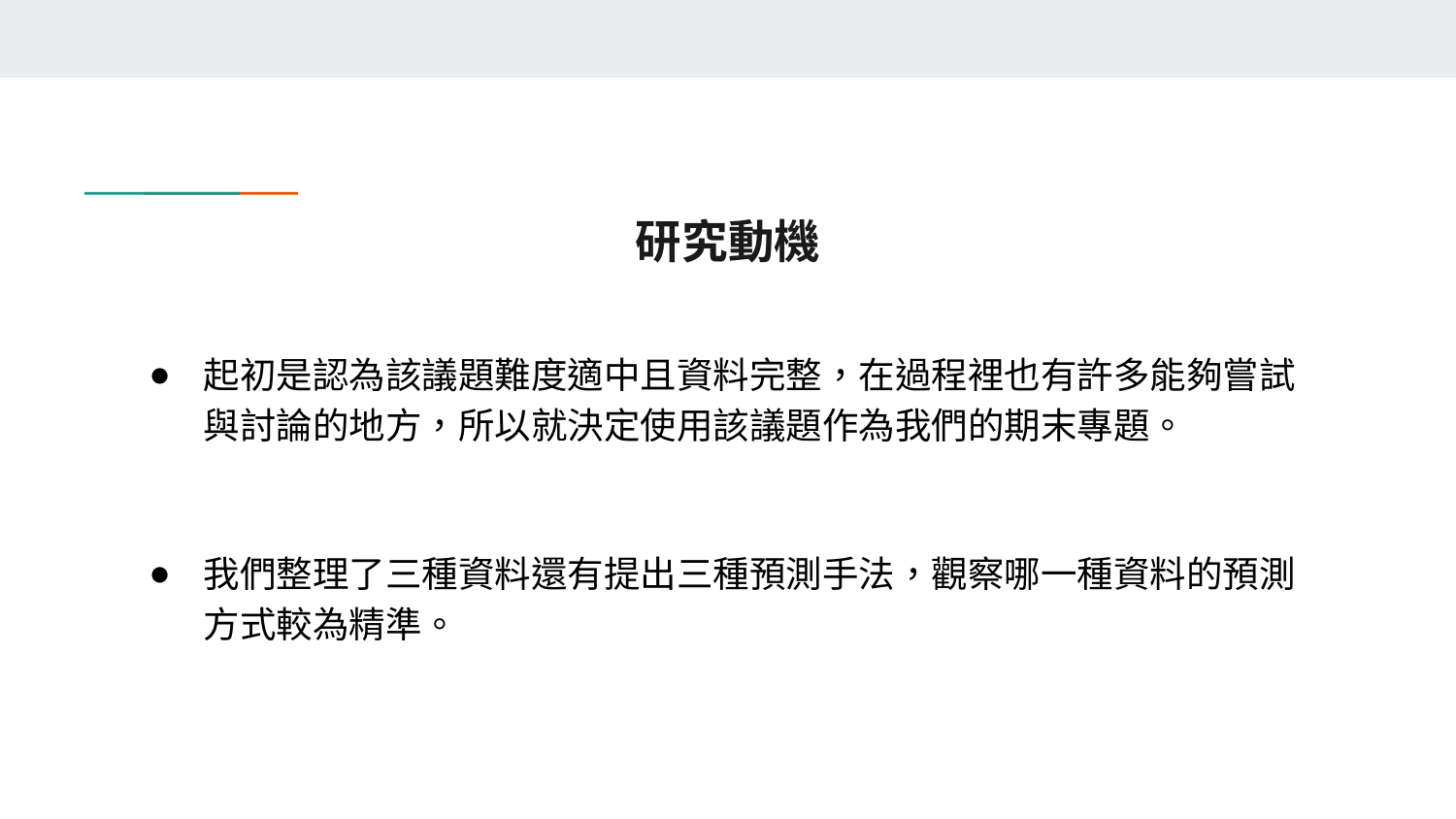

# 研究動機
起初是認為該議題難度適中且資料完整，在過程裡也有許多能夠嘗試與討論的地方，所以就決定使用該議題作為我們的期末專題。

我們整理了三種資料還有提出三種預測手法，觀察哪一種資料的預測方式較為精準。